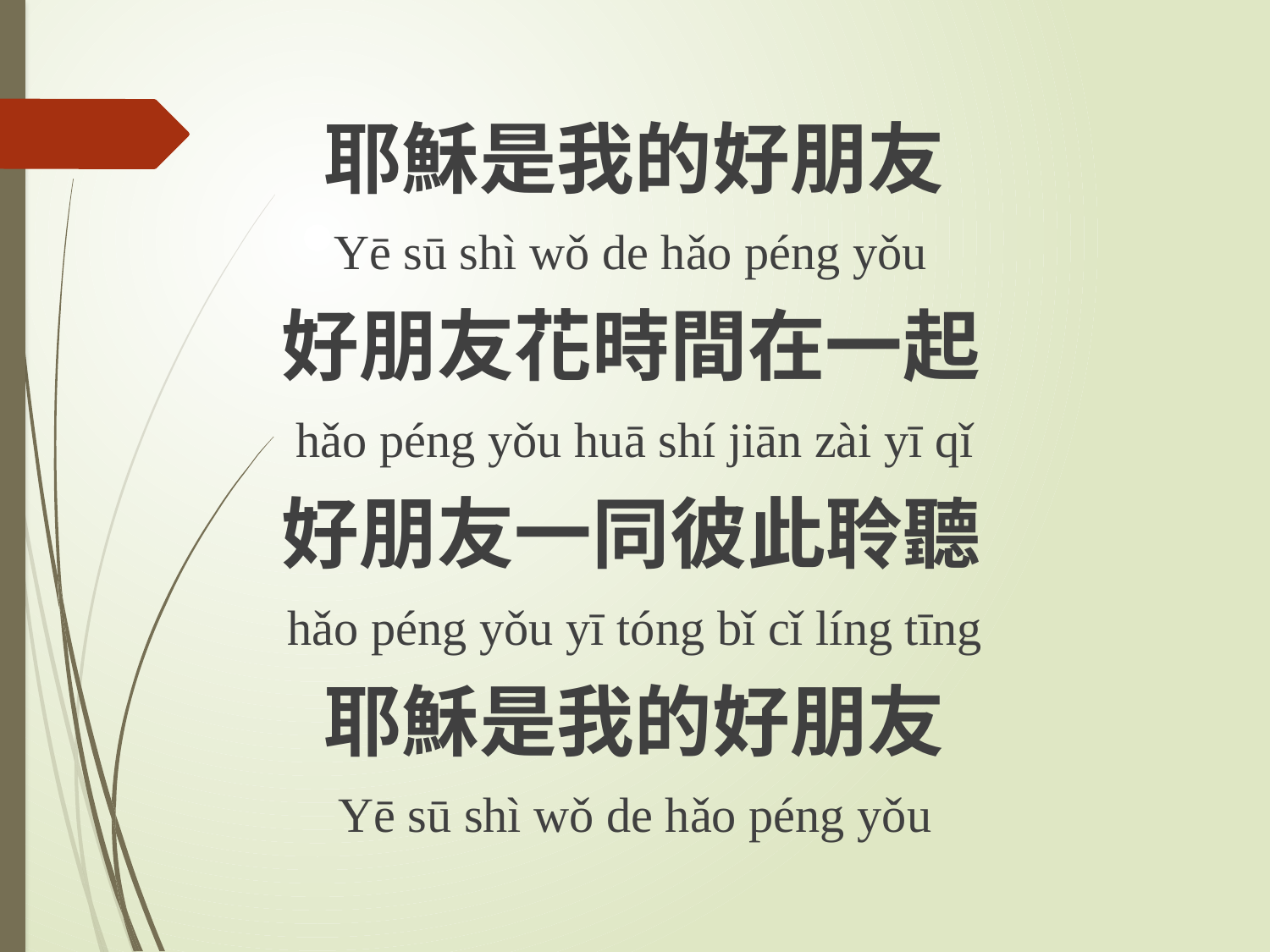

耶穌是我的好朋友
Yē sū shì wǒ de hǎo péng yǒu
好朋友花時間在一起
hǎo péng yǒu huā shí jiān zài yī qǐ
好朋友一同彼此聆聽
hǎo péng yǒu yī tóng bǐ cǐ líng tīng
耶穌是我的好朋友
Yē sū shì wǒ de hǎo péng yǒu